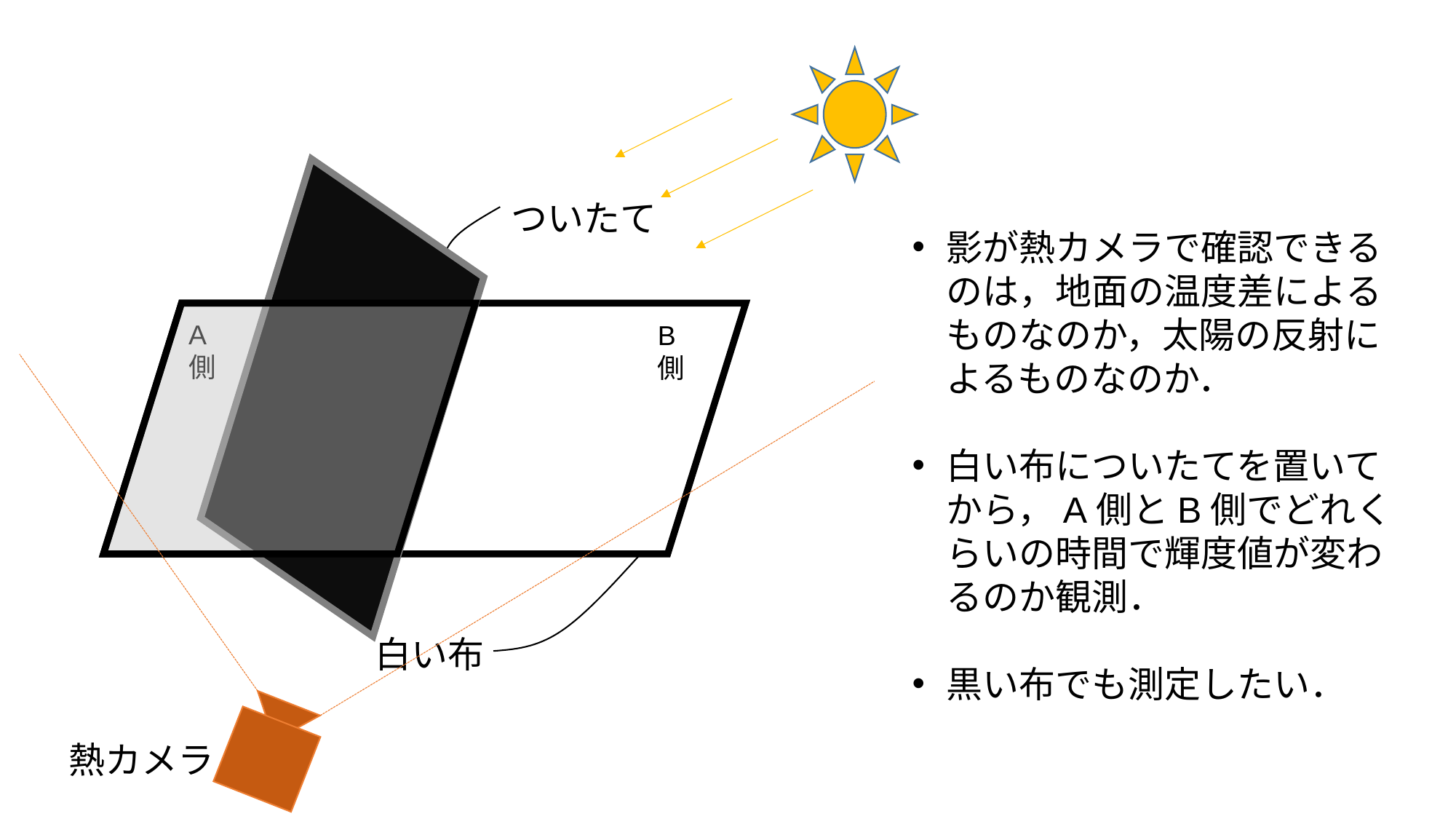

ついたて

白い布

A側
B側

影が熱カメラで確認できるのは，地面の温度差によるものなのか，太陽の反射によるものなのか．

白い布についたてを置いてから，A側とB側でどれくらいの時間で輝度値が変わるのか観測．

黒い布でも測定したい．
熱カメラ